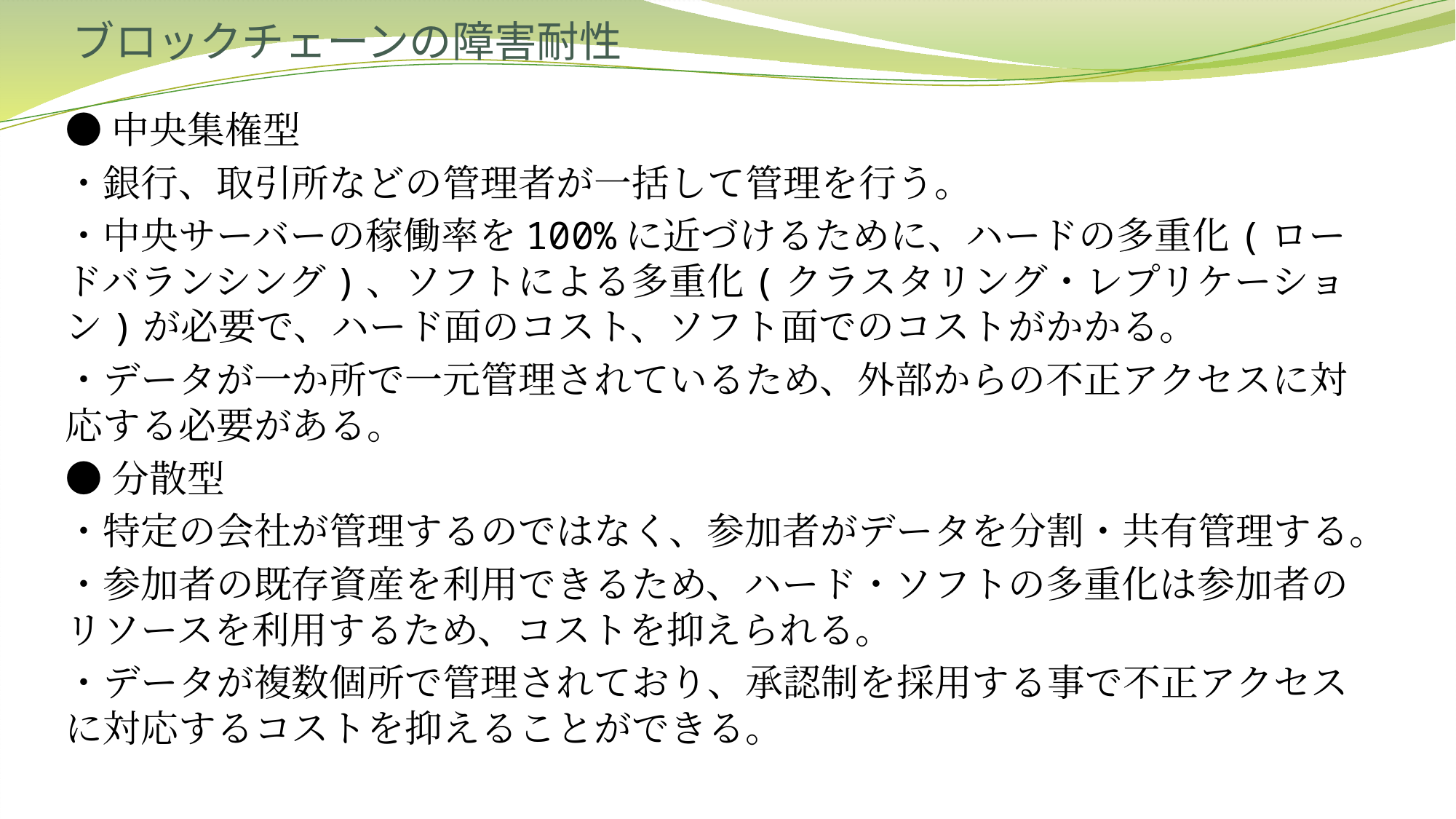

# ブロックチェーンの障害耐性
●中央集権型
・銀行、取引所などの管理者が一括して管理を行う。
・中央サーバーの稼働率を100%に近づけるために、ハードの多重化(ロードバランシング)、ソフトによる多重化(クラスタリング・レプリケーション)が必要で、ハード面のコスト、ソフト面でのコストがかかる。
・データが一か所で一元管理されているため、外部からの不正アクセスに対応する必要がある。
●分散型
・特定の会社が管理するのではなく、参加者がデータを分割・共有管理する。
・参加者の既存資産を利用できるため、ハード・ソフトの多重化は参加者のリソースを利用するため、コストを抑えられる。
・データが複数個所で管理されており、承認制を採用する事で不正アクセスに対応するコストを抑えることができる。